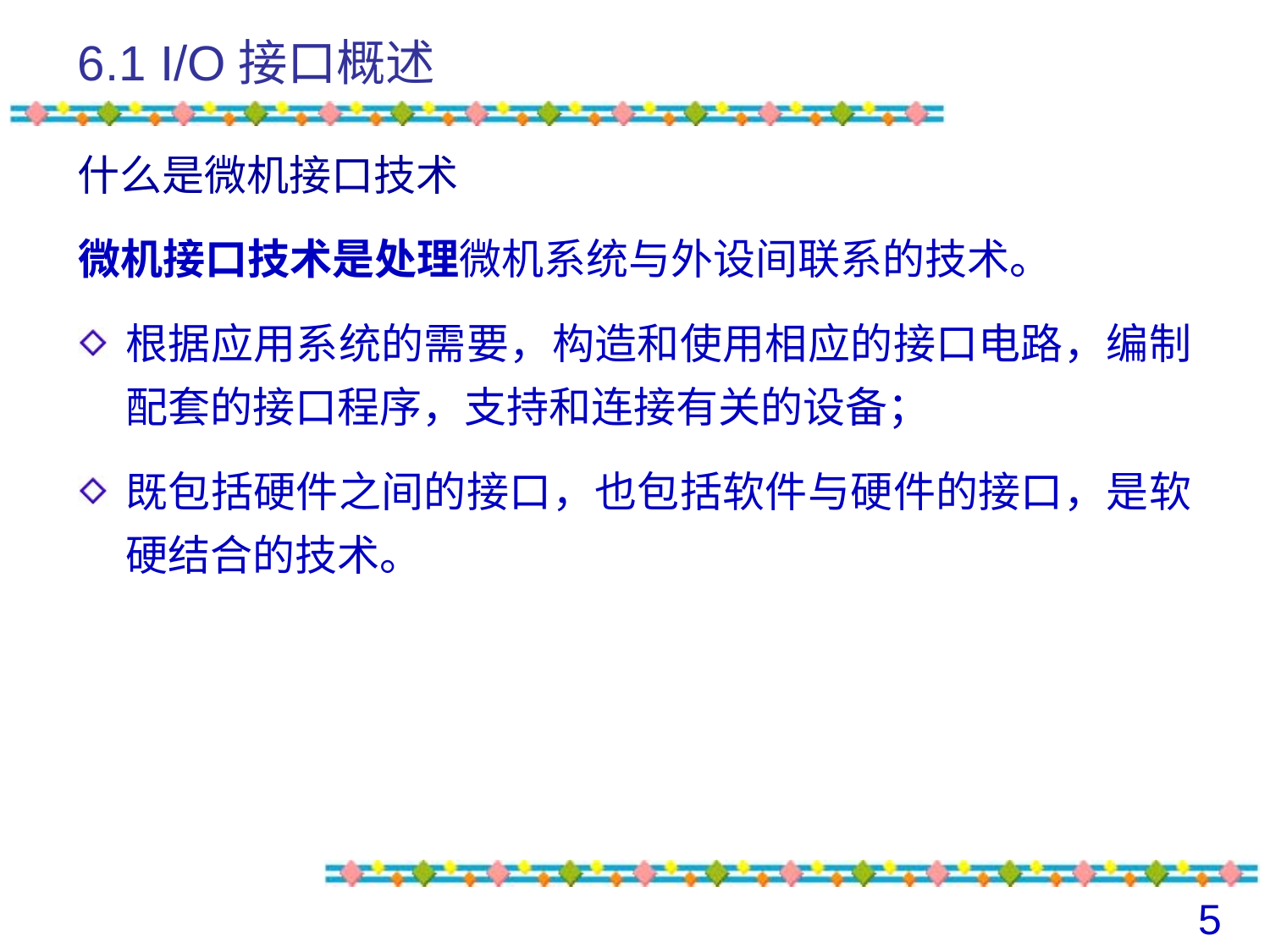

# 6.1 I/O接口概述
什么是微机接口技术
微机接口技术是处理微机系统与外设间联系的技术。
根据应用系统的需要，构造和使用相应的接口电路，编制配套的接口程序，支持和连接有关的设备；
既包括硬件之间的接口，也包括软件与硬件的接口，是软硬结合的技术。